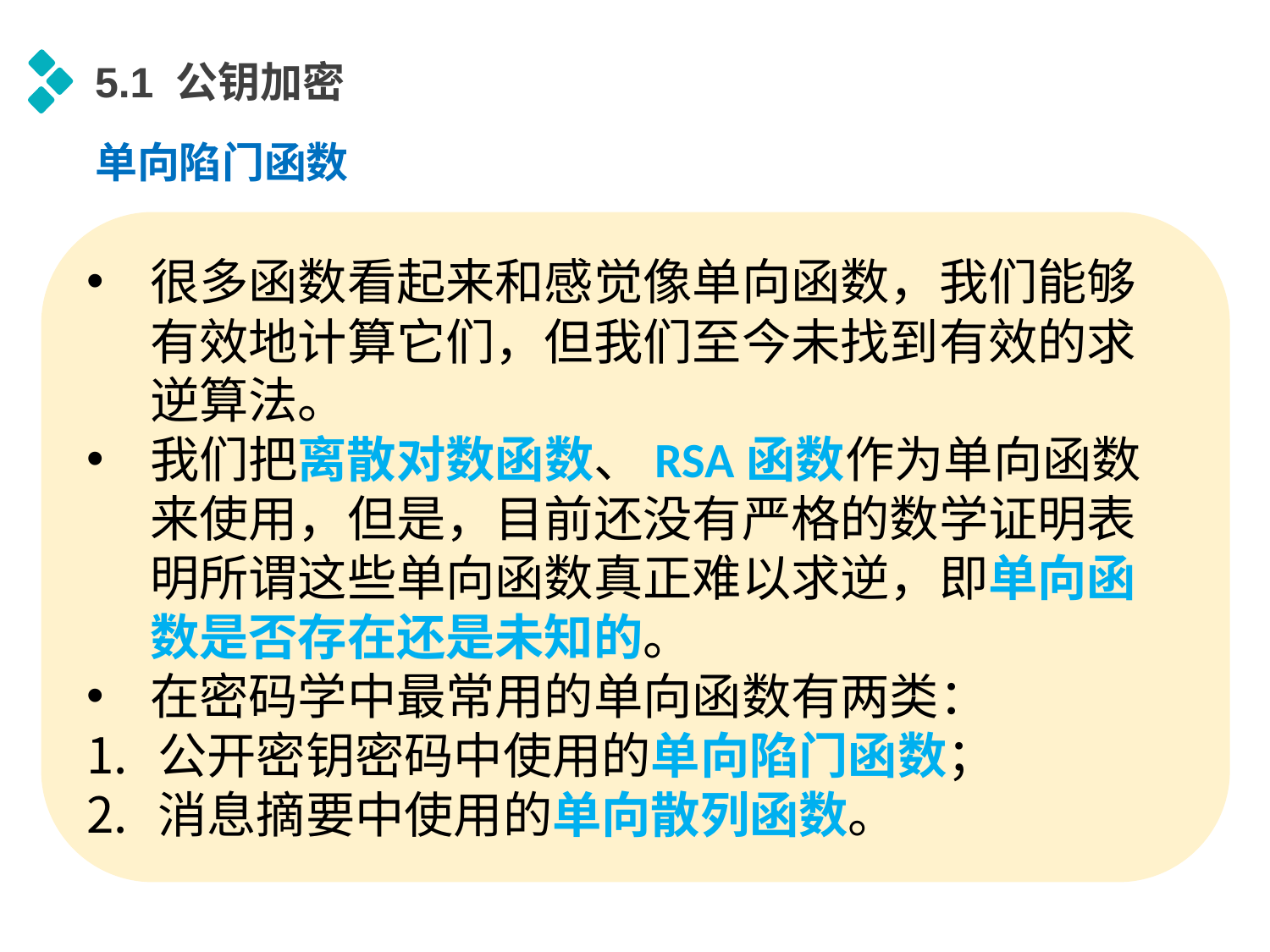

5.1 公钥加密

单向陷门函数
很多函数看起来和感觉像单向函数，我们能够有效地计算它们，但我们至今未找到有效的求逆算法。
我们把离散对数函数、RSA函数作为单向函数来使用，但是，目前还没有严格的数学证明表明所谓这些单向函数真正难以求逆，即单向函数是否存在还是未知的。
在密码学中最常用的单向函数有两类：
公开密钥密码中使用的单向陷门函数；
消息摘要中使用的单向散列函数。